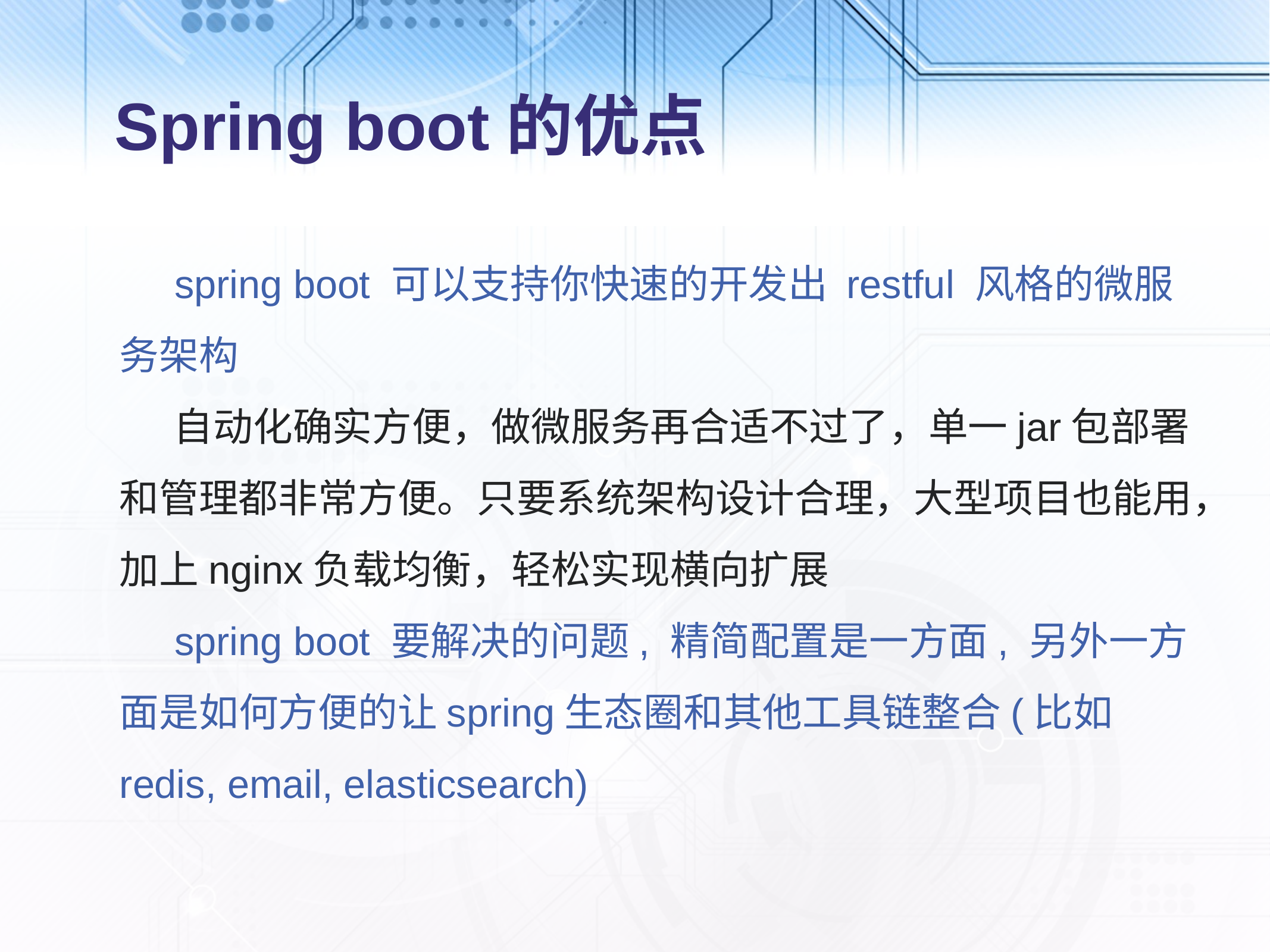

# Spring boot的优点
     spring boot 可以支持你快速的开发出 restful 风格的微服务架构
     自动化确实方便，做微服务再合适不过了，单一jar包部署和管理都非常方便。只要系统架构设计合理，大型项目也能用，加上nginx负载均衡，轻松实现横向扩展
     spring boot 要解决的问题, 精简配置是一方面, 另外一方面是如何方便的让spring生态圈和其他工具链整合(比如redis, email, elasticsearch)